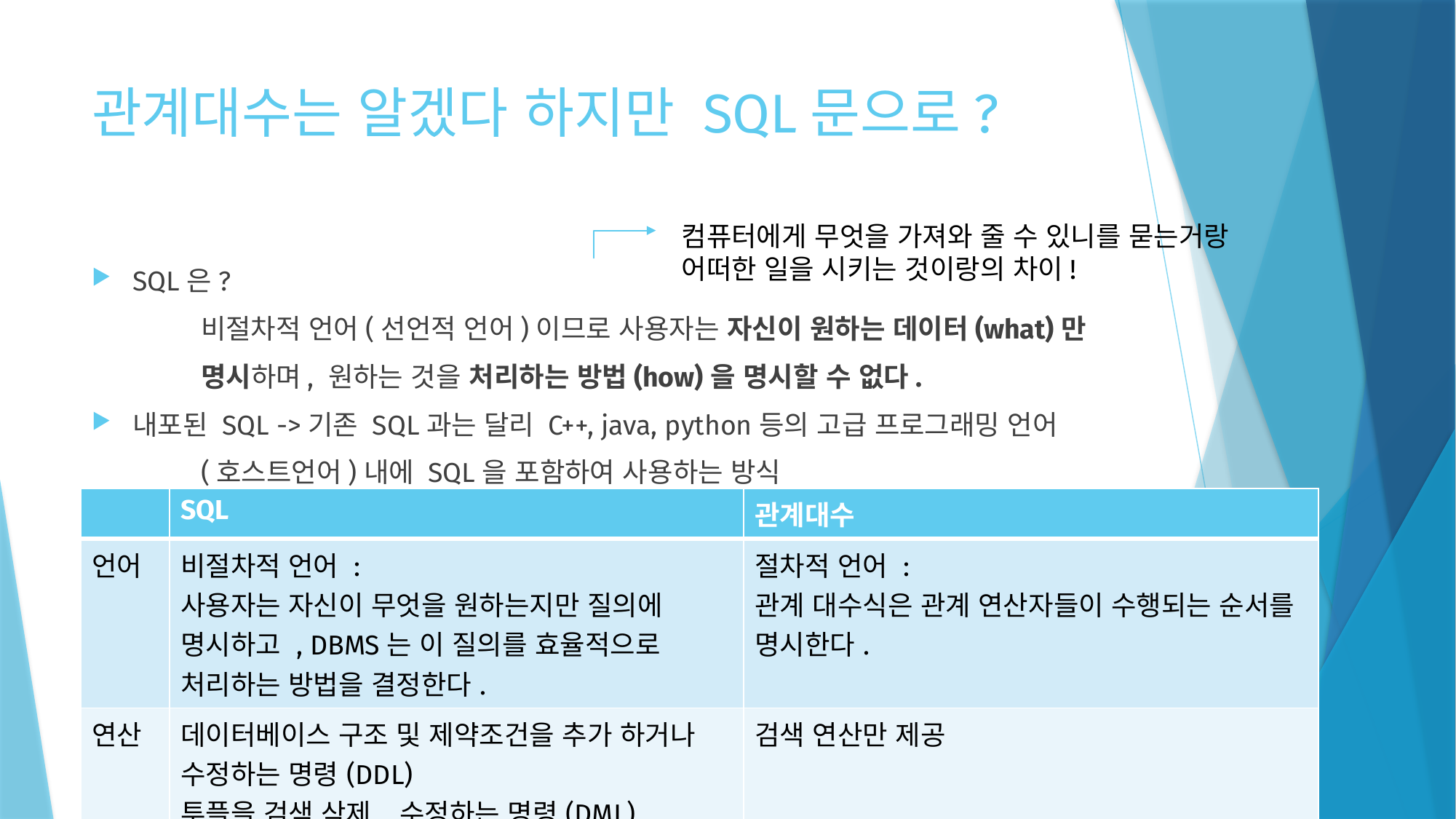

# 관계대수는 알겠다 하지만 SQL문으로?
컴퓨터에게 무엇을 가져와 줄 수 있니를 묻는거랑
어떠한 일을 시키는 것이랑의 차이!
SQL은?
	비절차적 언어(선언적 언어)이므로 사용자는 자신이 원하는 데이터(what)만
	명시하며, 원하는 것을 처리하는 방법(how)을 명시할 수 없다.
내포된 SQL ->기존 SQL과는 달리 C++, java, python등의 고급 프로그래밍 언어
	(호스트언어)내에 SQL을 포함하여 사용하는 방식

|  | SQL | 관계대수 |
| --- | --- | --- |
| 언어 | 비절차적 언어 : 사용자는 자신이 무엇을 원하는지만 질의에 명시하고 , DBMS는 이 질의를 효율적으로 처리하는 방법을 결정한다. | 절차적 언어 : 관계 대수식은 관계 연산자들이 수행되는 순서를 명시한다. |
| 연산 | 데이터베이스 구조 및 제약조건을 추가 하거나 수정하는 명령(DDL) 투플을 검색 삭제, 수정하는 명령(DML) | 검색 연산만 제공 |